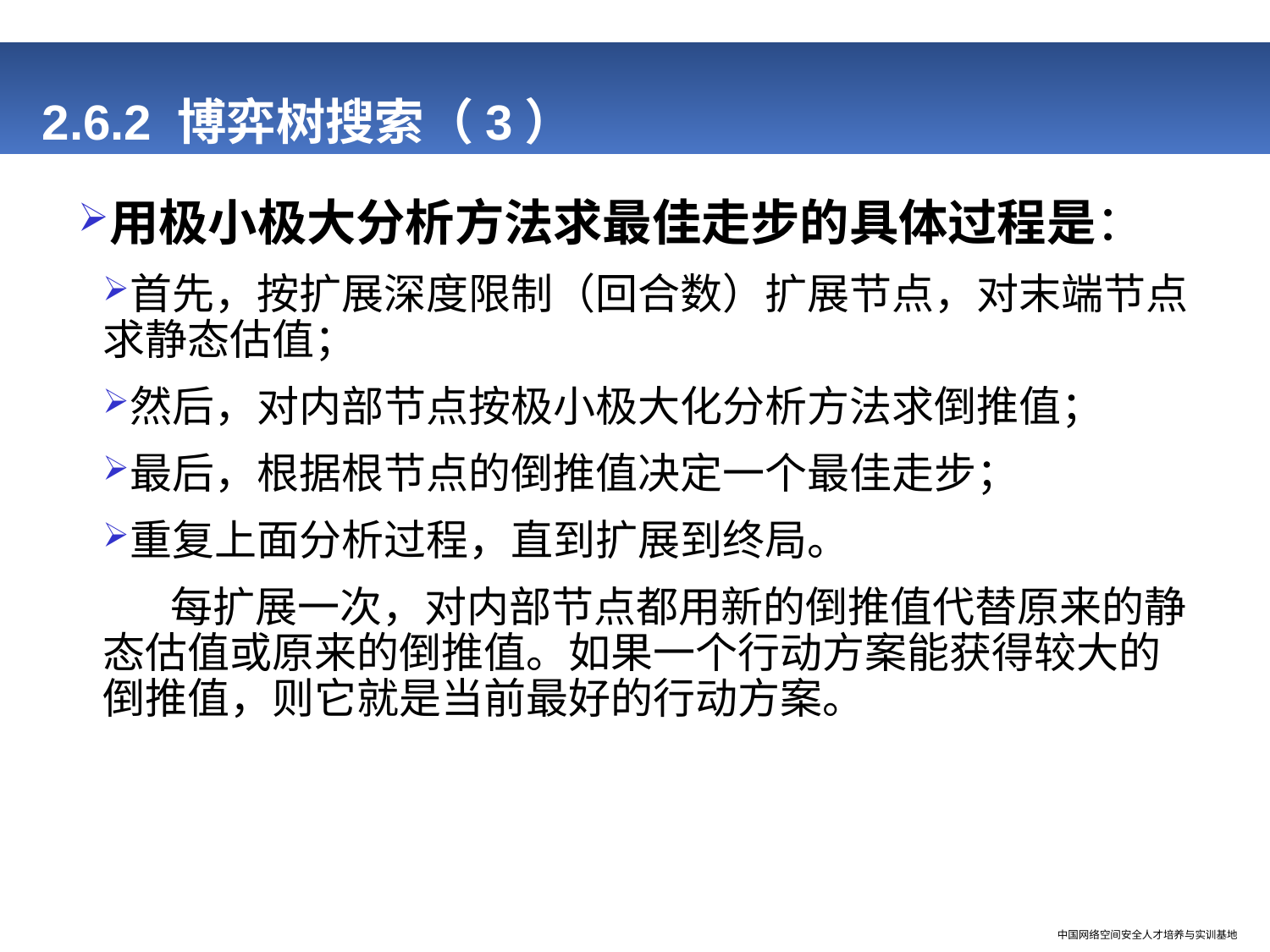

# 2.6.2 博弈树搜索（3）
用极小极大分析方法求最佳走步的具体过程是：
首先，按扩展深度限制（回合数）扩展节点，对末端节点求静态估值；
然后，对内部节点按极小极大化分析方法求倒推值；
最后，根据根节点的倒推值决定一个最佳走步；
重复上面分析过程，直到扩展到终局。
      每扩展一次，对内部节点都用新的倒推值代替原来的静态估值或原来的倒推值。如果一个行动方案能获得较大的倒推值，则它就是当前最好的行动方案。